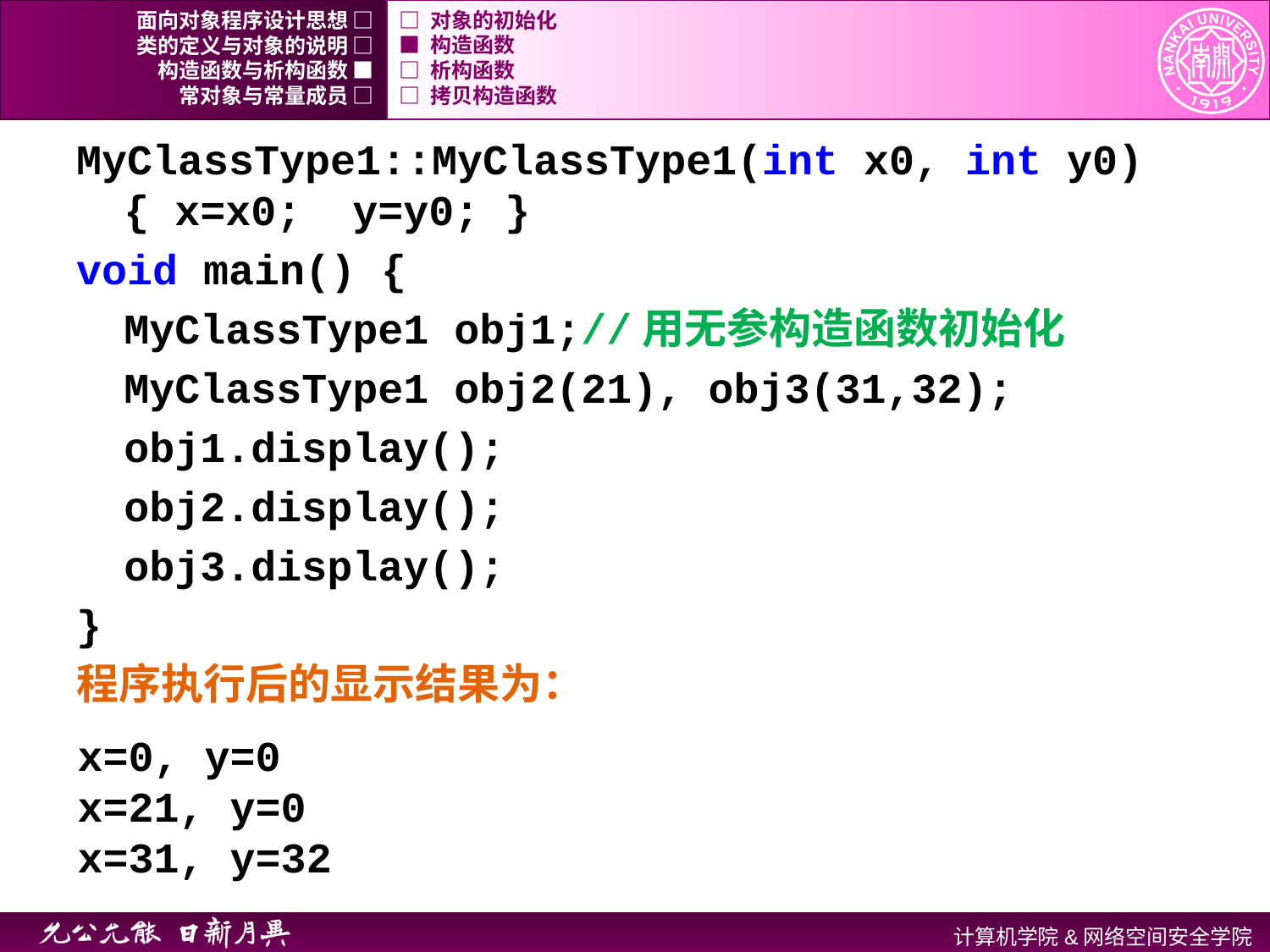

面向对象程序设计思想 □
□ 对象的初始化
类的定义与对象的说明 □
■ 构造函数
构造函数与析构函数 ■
□ 析构函数
常对象与常量成员 □

□ 拷贝构造函数
MyClassType1::MyClassType1(int x0, int y0) { x=x0;  y=y0; }
void main() {
	MyClassType1 obj1;//用无参构造函数初始化
	MyClassType1 obj2(21), obj3(31,32);
	obj1.display();
	obj2.display();
	obj3.display();
}
程序执行后的显示结果为：

x=0, y=0
x=21, y=0
x=31, y=32